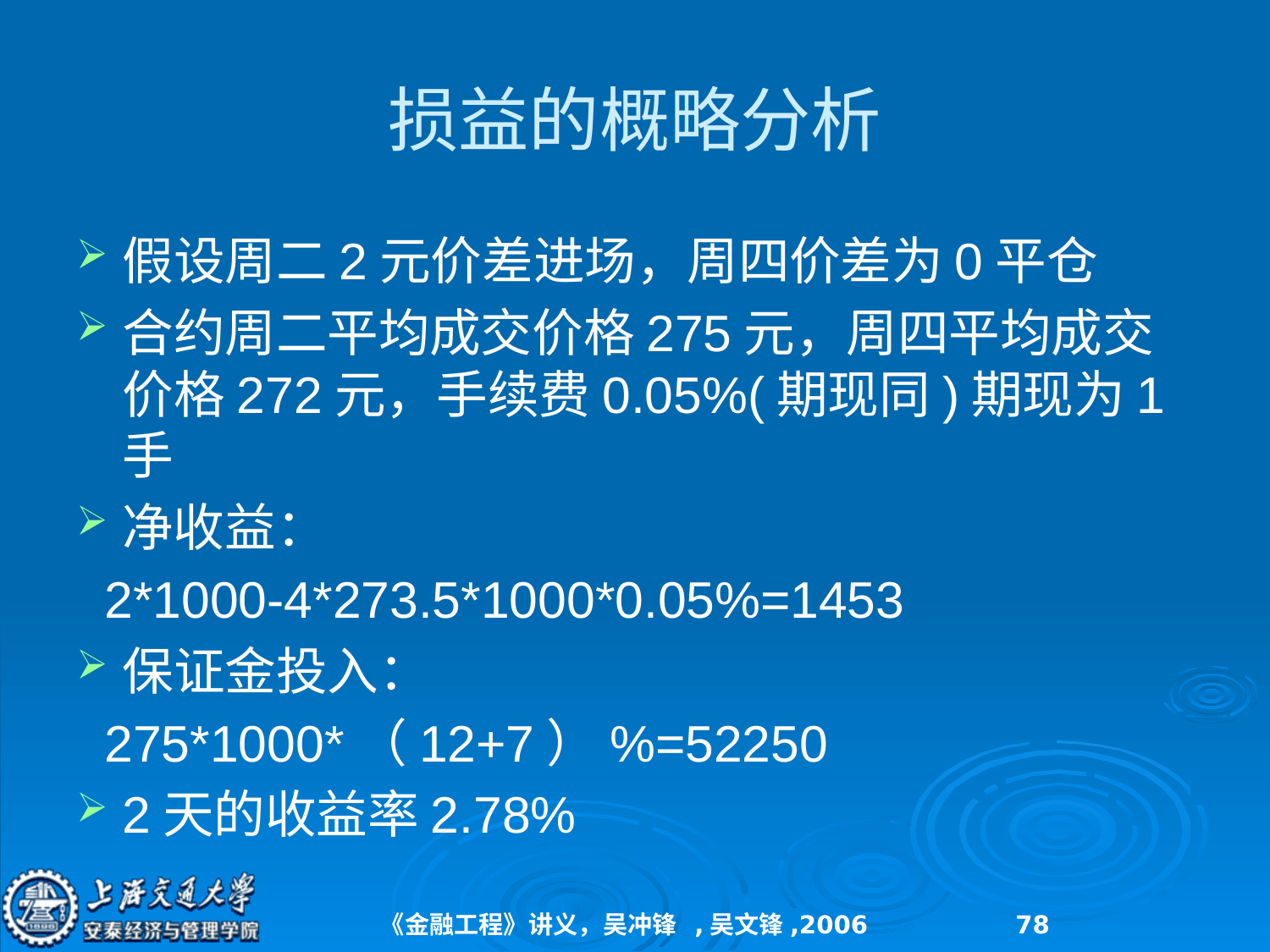

# 损益的概略分析
假设周二2元价差进场，周四价差为0平仓
合约周二平均成交价格275元，周四平均成交价格272元，手续费0.05%(期现同)期现为1手
净收益：
  2*1000-4*273.5*1000*0.05%=1453
保证金投入：
  275*1000*（12+7）%=52250
2天的收益率2.78%